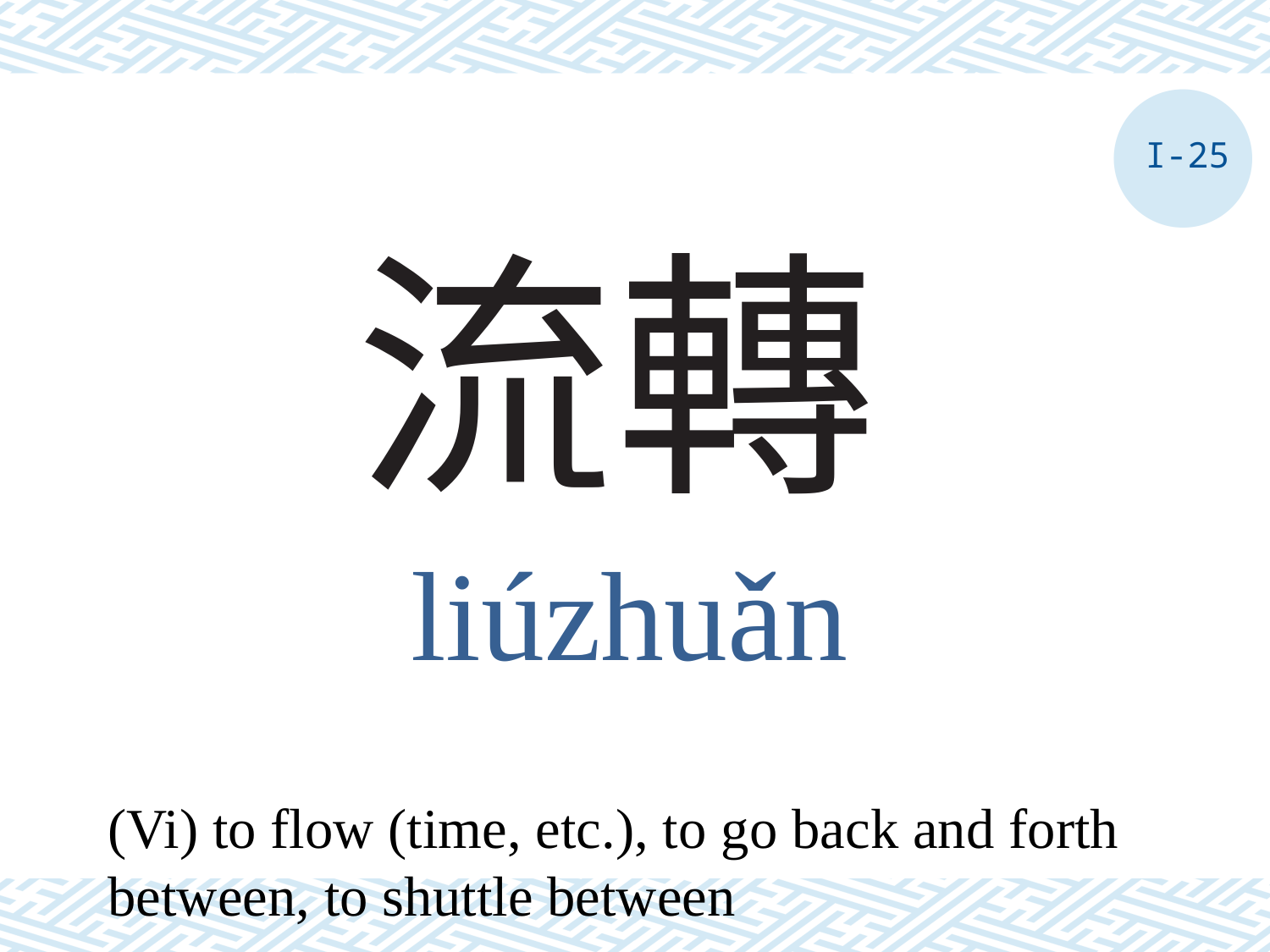

I-25

# 流轉
liúzhuǎn
(Vi) to flow (time, etc.), to go back and forth between, to shuttle between